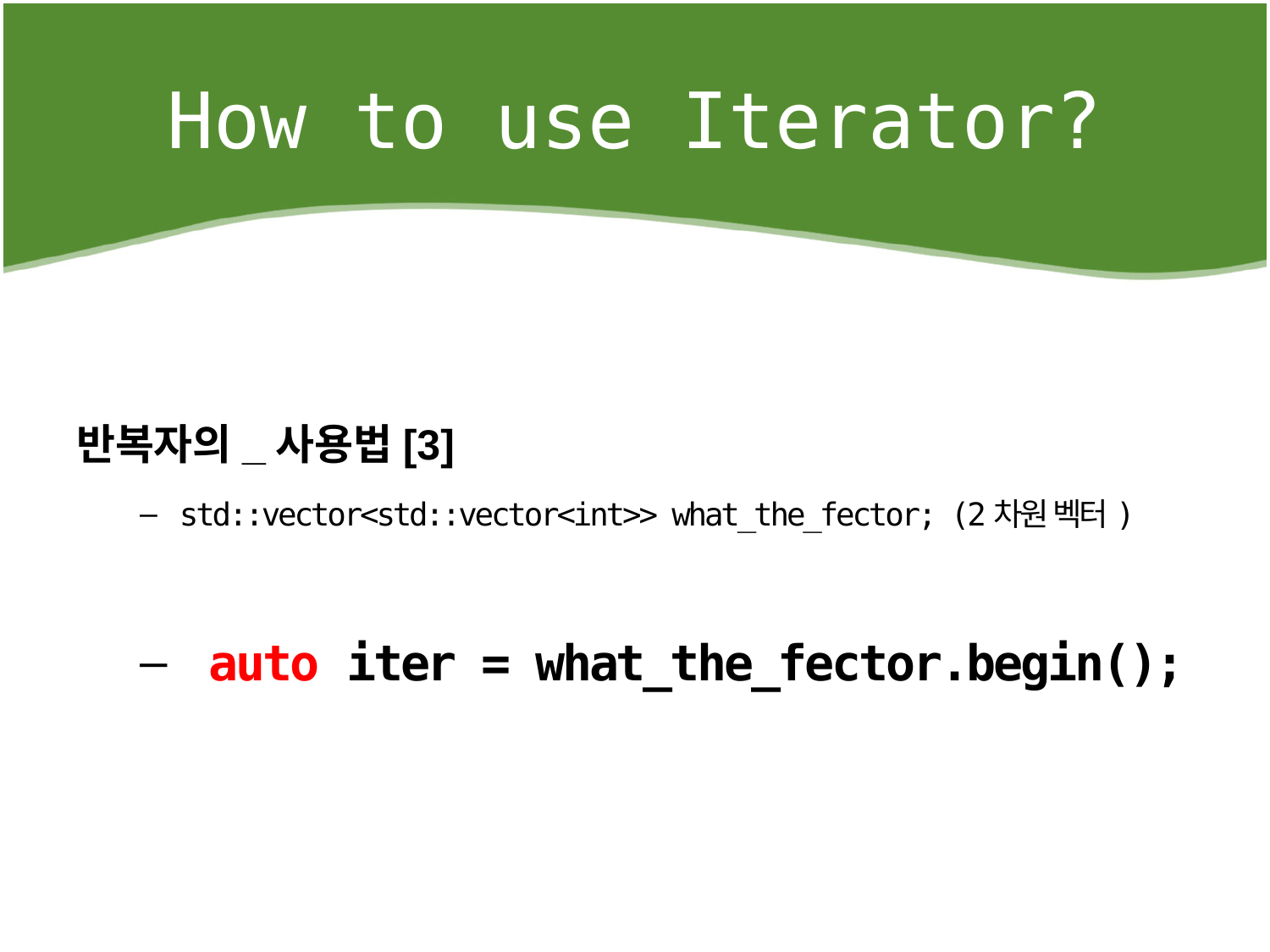

# How to use Iterator?
반복자의_사용법[3]
std::vector<std::vector<int>> what_the_fector; (2차원 벡터)

 auto iter = what_the_fector.begin();